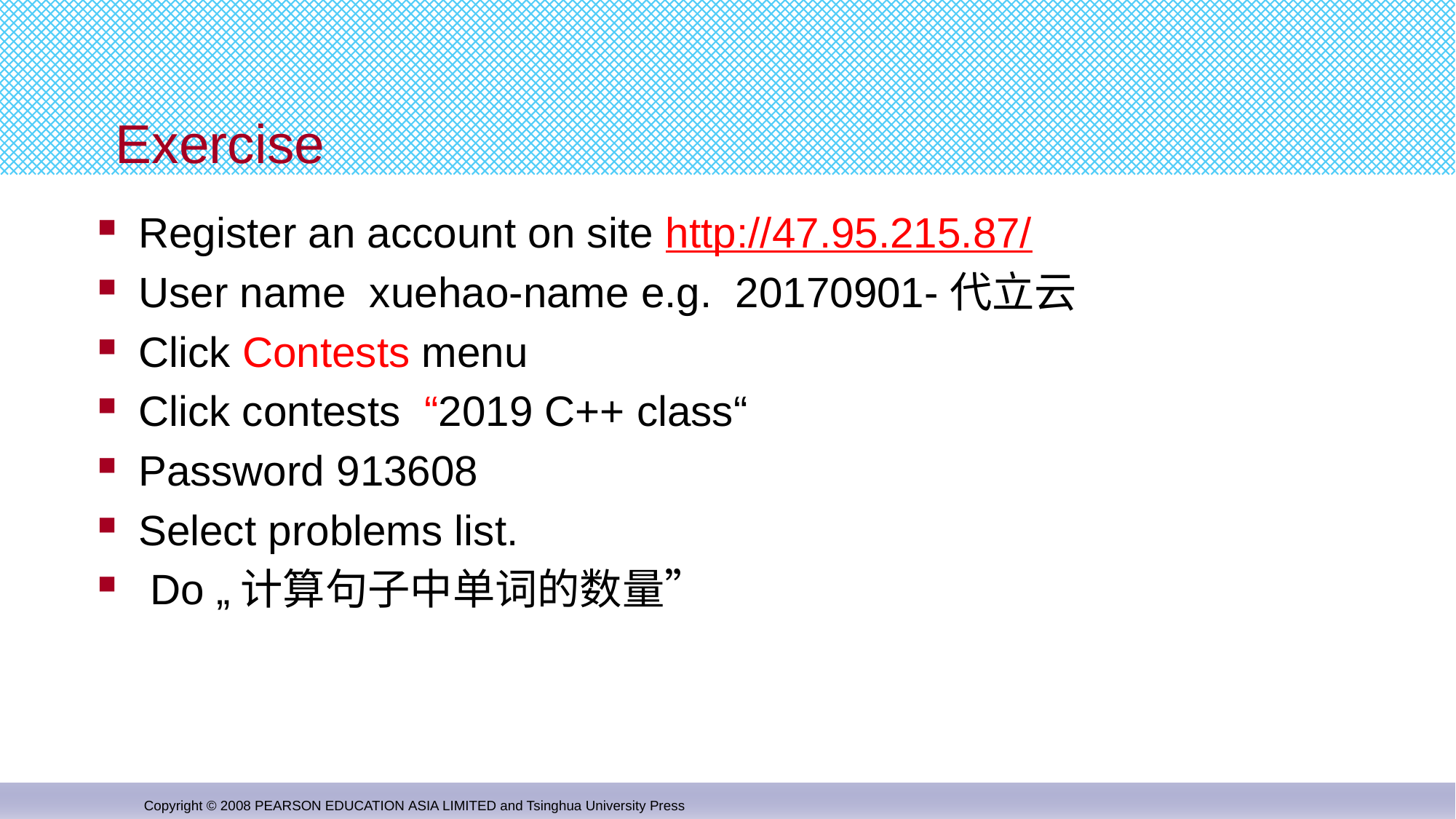

# Exercise
Register an account on site http://47.95.215.87/
User name  xuehao-name e.g.  20170901-代立云
Click Contests menu
Click contests  “2019 C++ class“
Password 913608
Select problems list.
 Do „计算句子中单词的数量”